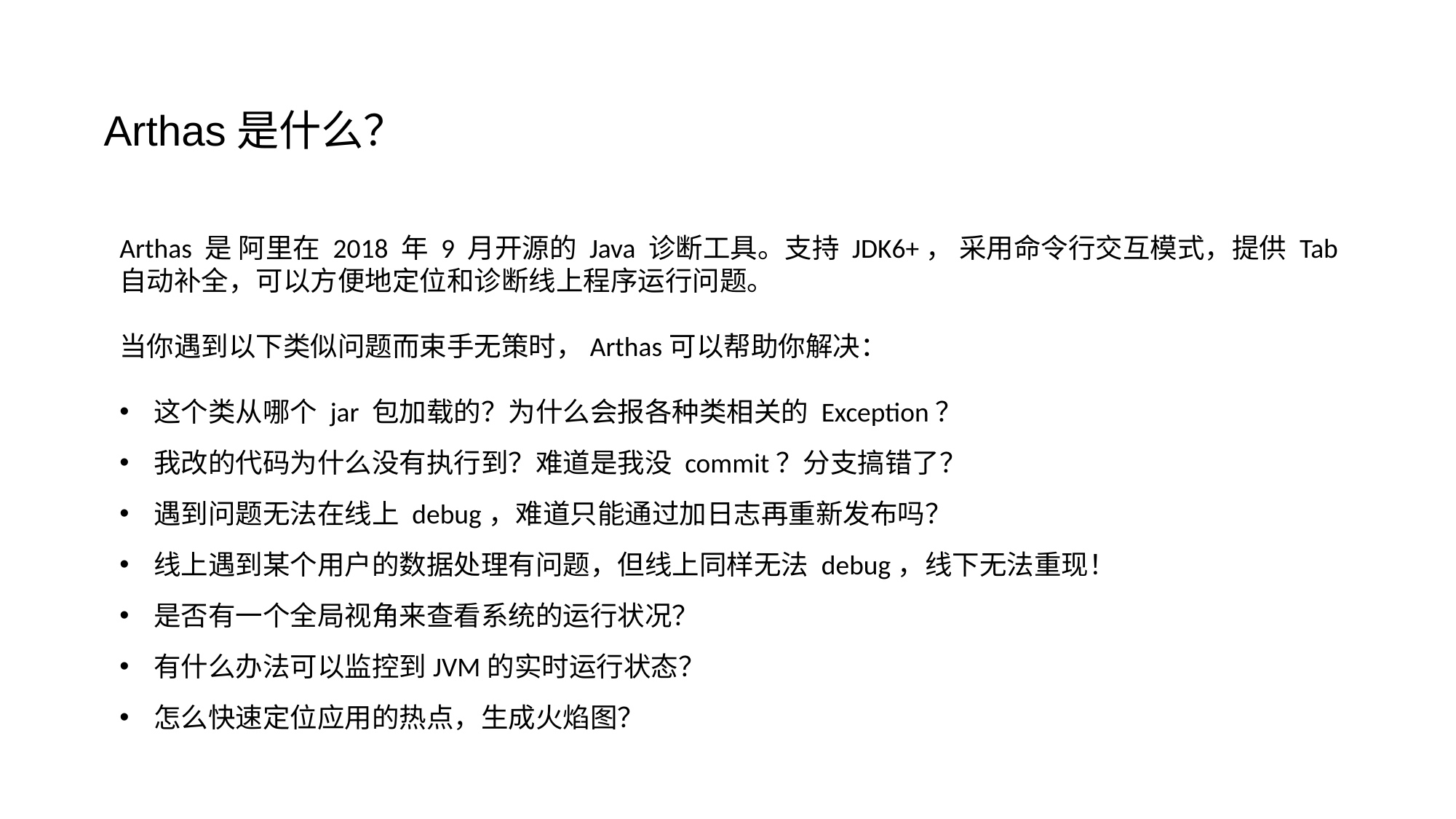

Arthas是什么？

Arthas 是 阿里在 2018 年 9 月开源的 Java 诊断工具。支持 JDK6+， 采用命令行交互模式，提供 Tab 自动补全，可以方便地定位和诊断线上程序运行问题。

当你遇到以下类似问题而束手无策时，Arthas可以帮助你解决：

这个类从哪个 jar 包加载的？为什么会报各种类相关的 Exception？
我改的代码为什么没有执行到？难道是我没 commit？分支搞错了？
遇到问题无法在线上 debug，难道只能通过加日志再重新发布吗？
线上遇到某个用户的数据处理有问题，但线上同样无法 debug，线下无法重现！
是否有一个全局视角来查看系统的运行状况？
有什么办法可以监控到JVM的实时运行状态？
怎么快速定位应用的热点，生成火焰图？